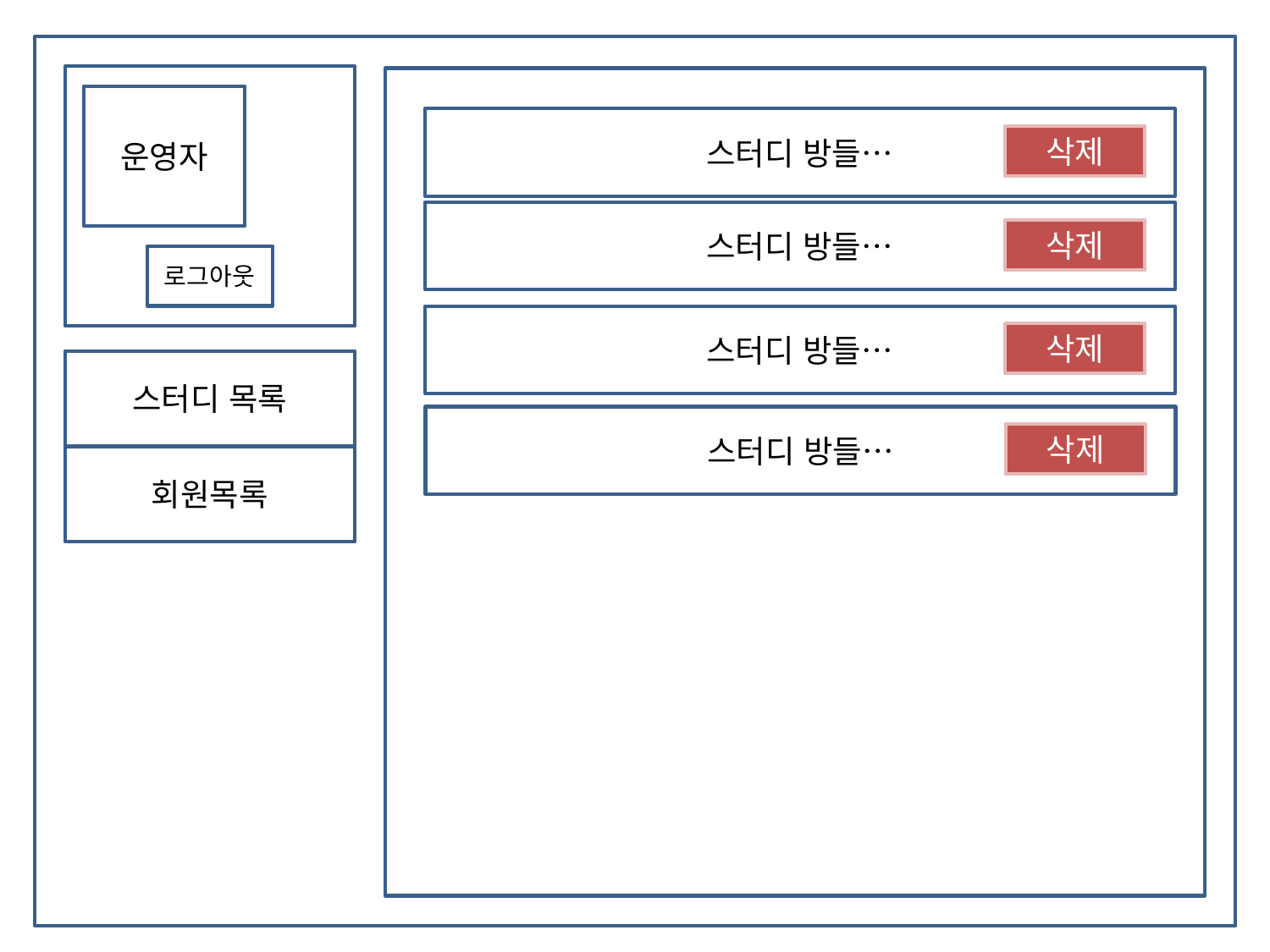

운영자
스터디 방들…
삭제
스터디 방들…
삭제
로그아웃
스터디 방들…
삭제
스터디 목록
스터디 방들…
삭제
회원목록